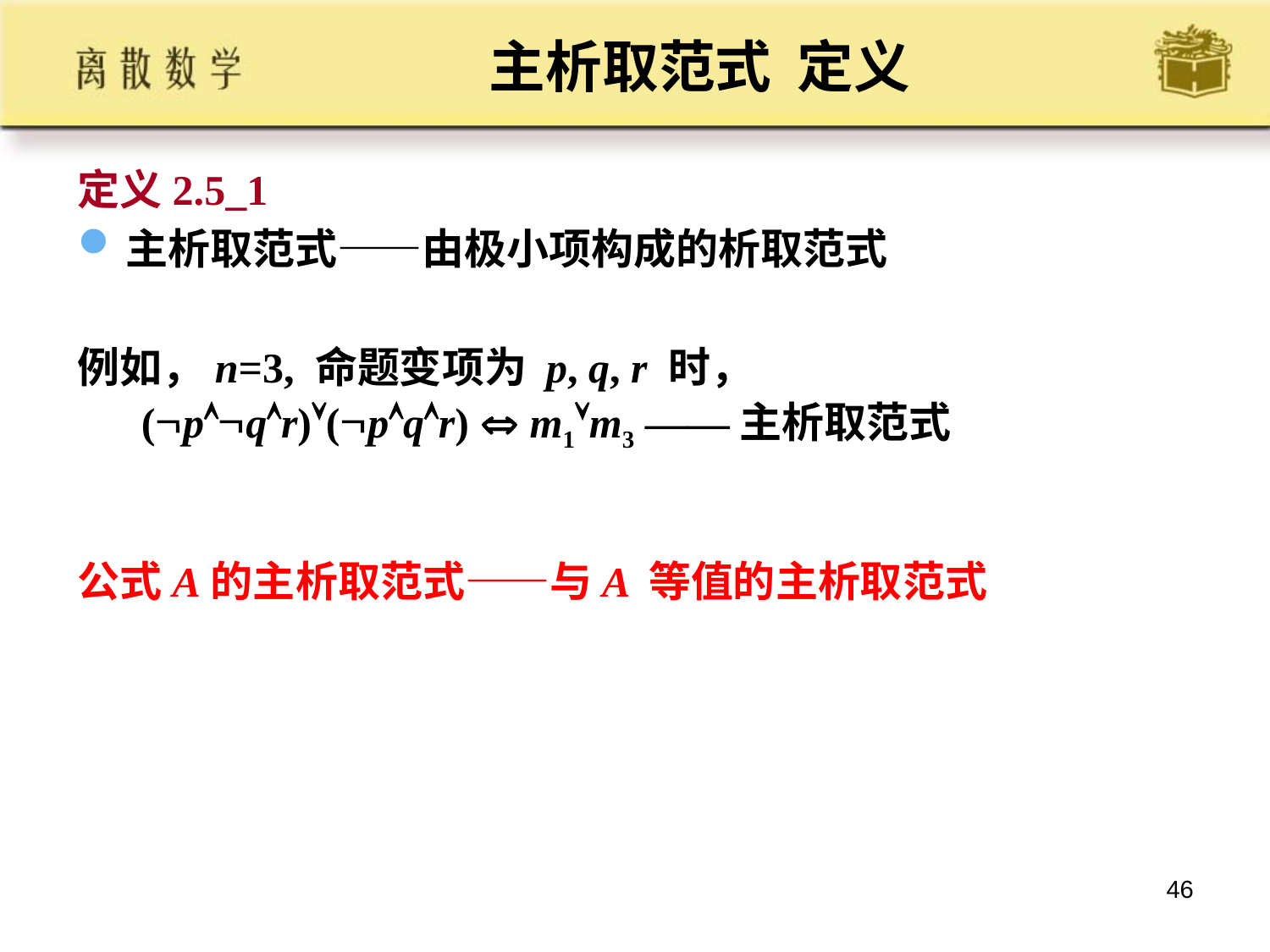

# 主析取范式  定义
定义2.5_1
主析取范式——由极小项构成的析取范式

例如，n=3, 命题变项为 p, q, r 时，
      (¬p∧¬q∧r)∨(¬p∧q∧r) ⇔ m1∨m3 ——主析取范式

公式A的主析取范式——与A 等值的主析取范式

46